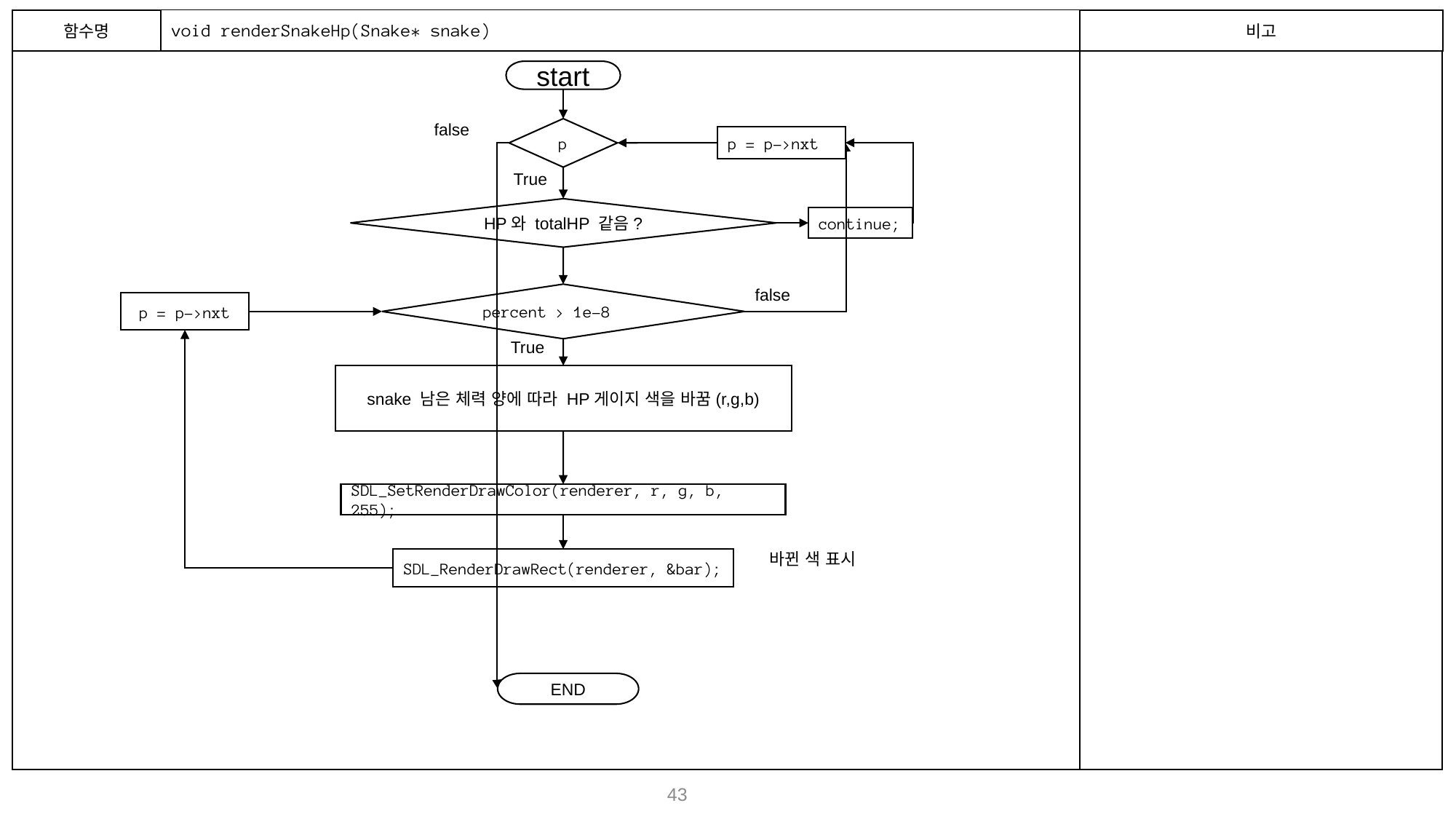

함수명
# void renderSnakeHp(Snake* snake)
비고

start
false
p
p = p->nxt
True
HP와 totalHP 같음?
continue;
false
percent > 1e-8
p = p->nxt
True
snake 남은 체력 양에 따라 HP게이지 색을 바꿈(r,g,b)
SDL_SetRenderDrawColor(renderer, r, g, b, 255);
바뀐 색 표시
SDL_RenderDrawRect(renderer, &bar);
END
43